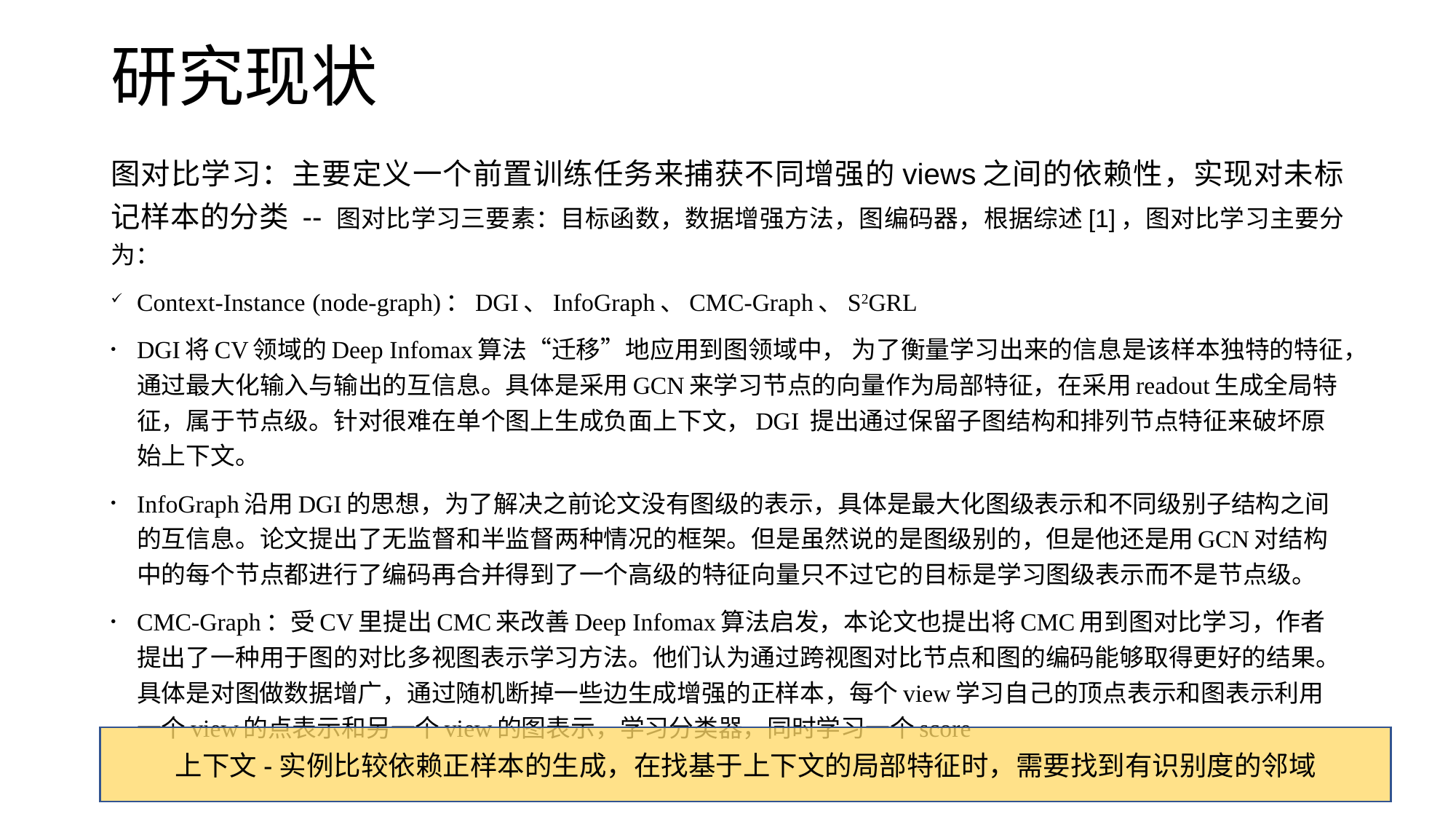

# 研究现状
图对比学习：主要定义一个前置训练任务来捕获不同增强的views之间的依赖性，实现对未标记样本的分类 -- 图对比学习三要素：目标函数，数据增强方法，图编码器，根据综述[1]，图对比学习主要分为：
Context-Instance (node-graph)：DGI、InfoGraph、CMC-Graph、S2GRL
DGI将CV领域的Deep Infomax算法“迁移”地应用到图领域中， 为了衡量学习出来的信息是该样本独特的特征，通过最大化输入与输出的互信息。具体是采用GCN来学习节点的向量作为局部特征，在采用readout生成全局特征，属于节点级。针对很难在单个图上生成负面上下文，DGI 提出通过保留子图结构和排列节点特征来破坏原始上下文。
InfoGraph沿用DGI的思想，为了解决之前论文没有图级的表示，具体是最大化图级表示和不同级别子结构之间的互信息。论文提出了无监督和半监督两种情况的框架。但是虽然说的是图级别的，但是他还是用GCN对结构中的每个节点都进行了编码再合并得到了一个高级的特征向量只不过它的目标是学习图级表示而不是节点级。
CMC-Graph：受CV里提出CMC来改善Deep Infomax算法启发，本论文也提出将CMC用到图对比学习，作者提出了一种用于图的对比多视图表示学习方法。他们认为通过跨视图对比节点和图的编码能够取得更好的结果。具体是对图做数据增广，通过随机断掉一些边生成增强的正样本，每个view学习自己的顶点表示和图表示利用一个view的点表示和另一个view的图表示，学习分类器，同时学习一个score
上下文-实例比较依赖正样本的生成，在找基于上下文的局部特征时，需要找到有识别度的邻域